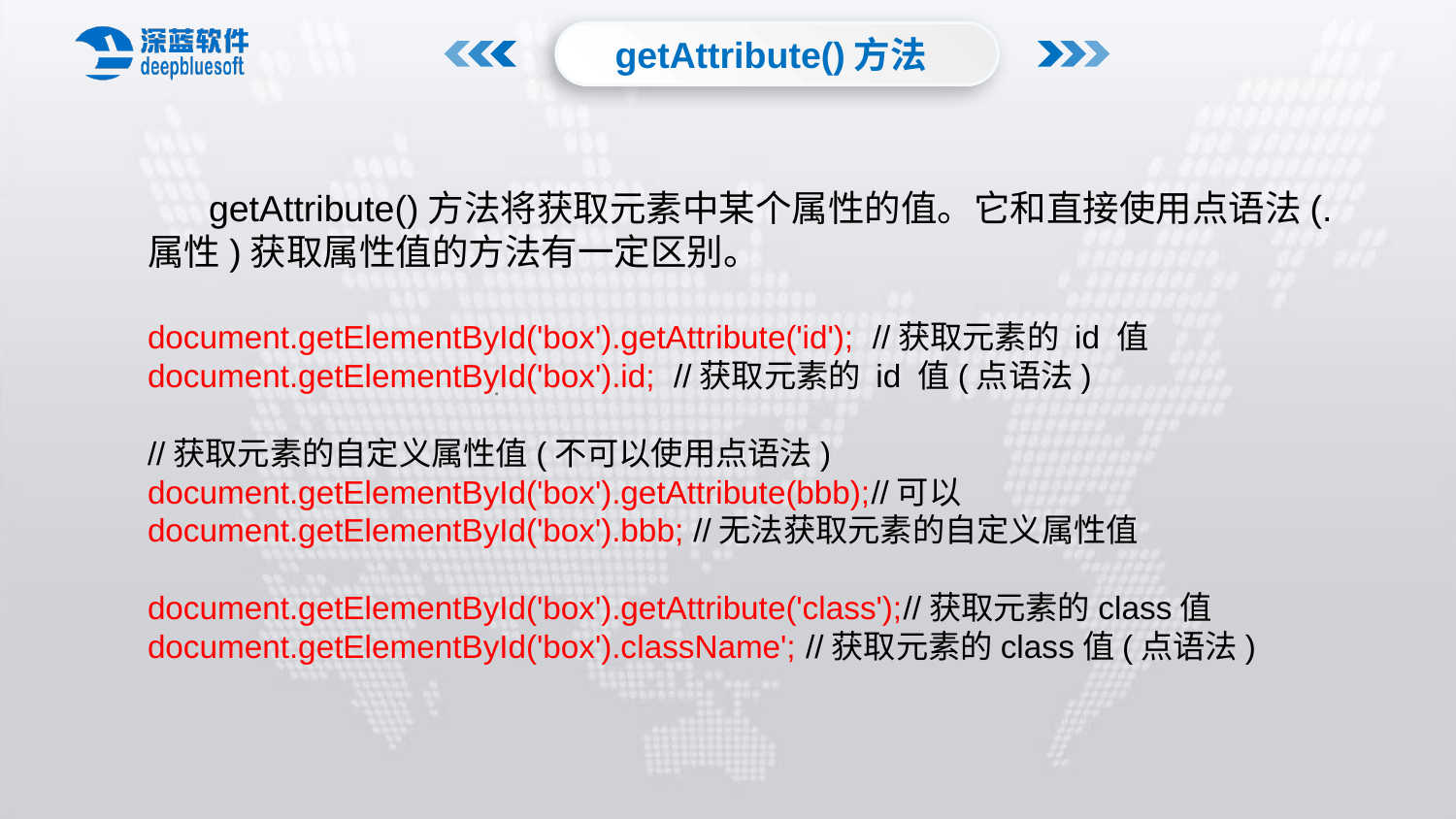

getAttribute()方法

      getAttribute()方法将获取元素中某个属性的值。它和直接使用点语法(.属性)获取属性值的方法有一定区别。

document.getElementById('box').getAttribute('id');  //获取元素的 id 值 document.getElementById('box').id;  //获取元素的 id 值(点语法)

//获取元素的自定义属性值(不可以使用点语法)
document.getElementById('box').getAttribute(bbb);//可以document.getElementById('box').bbb; //无法获取元素的自定义属性值

document.getElementById('box').getAttribute('class');//获取元素的class值
document.getElementById('box').className'; //获取元素的class值(点语法)